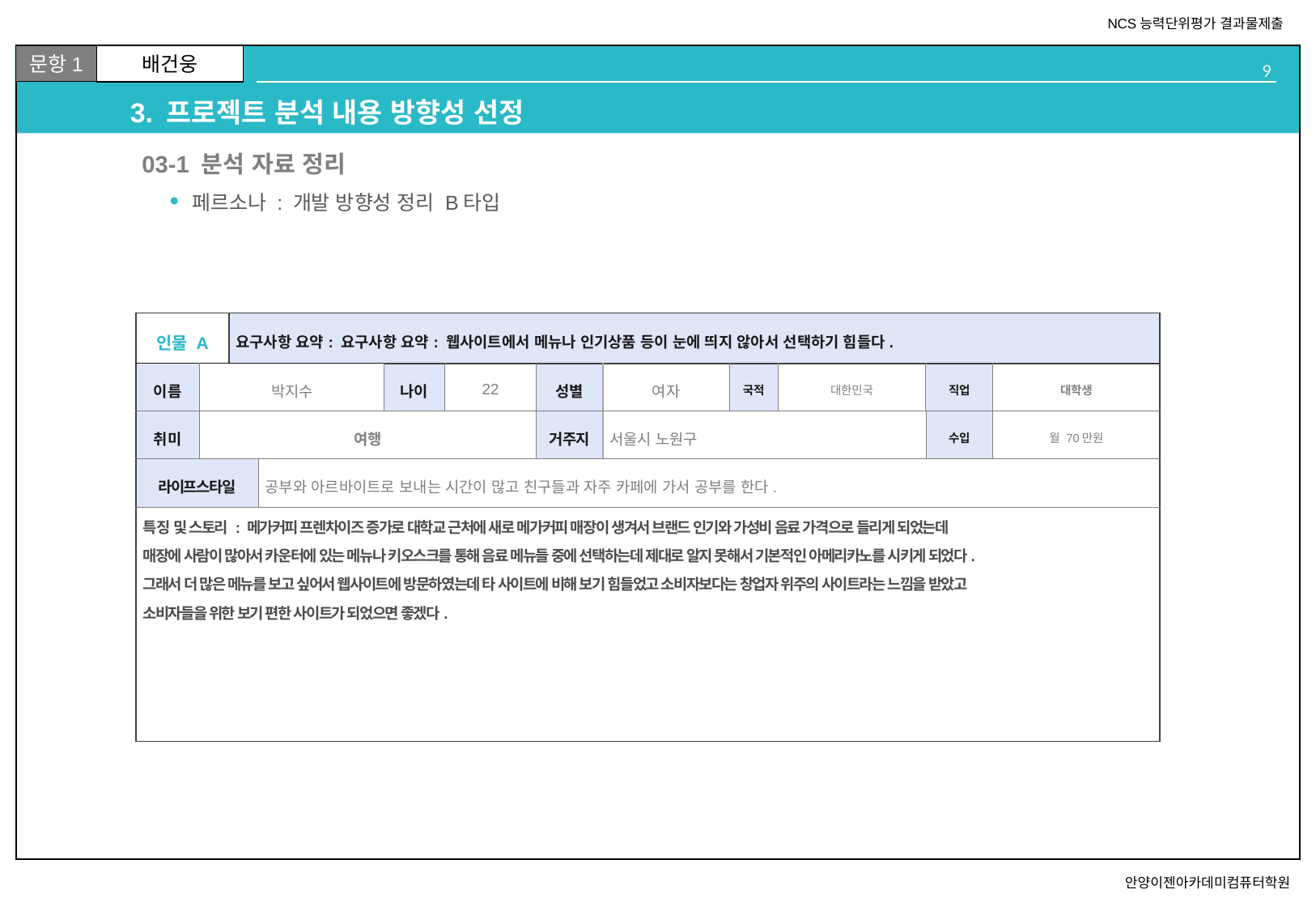

# 3. 프로젝트 분석 내용 방향성 선정
02
03-1 분석 자료 정리
페르소나 : 개발 방향성 정리 B타입
| 인물 A |  | 요구사항 요약: 요구사항 요약: 웹사이트에서 메뉴나 인기상품 등이 눈에 띄지 않아서 선택하기 힘들다. |  |  |  |  |  |  |  |  |  |
| --- | --- | --- | --- | --- | --- | --- | --- | --- | --- | --- | --- |
| 이름 | 박지수 |  |  | 나이 | 22 | 성별 | 여자 | 국적 | 대한민국 | 직업 | 대학생 |
| 취미 | 여행 |  |  |  |  | 거주지 | 서울시 노원구 |  |  | 수입 | 월 70만원 |
| 라이프스타일 |  |  | 공부와 아르바이트로 보내는 시간이 많고 친구들과 자주 카페에 가서 공부를 한다. |  |  |  |  |  |  |  |  |
| 특징 및 스토리 : 메가커피 프렌차이즈 증가로 대학교 근처에 새로 메가커피 매장이 생겨서 브랜드 인기와 가성비 음료 가격으로 들리게 되었는데 매장에 사람이 많아서 카운터에 있는 메뉴나 키오스크를 통해 음료 메뉴들 중에 선택하는데 제대로 알지 못해서 기본적인 아메리카노를 시키게 되었다. 그래서 더 많은 메뉴를 보고 싶어서 웹사이트에 방문하였는데 타 사이트에 비해 보기 힘들었고 소비자보다는 창업자 위주의 사이트라는 느낌을 받았고 소비자들을 위한 보기 편한 사이트가 되었으면 좋겠다. |  |  |  |  |  |  |  |  |  |  |  |